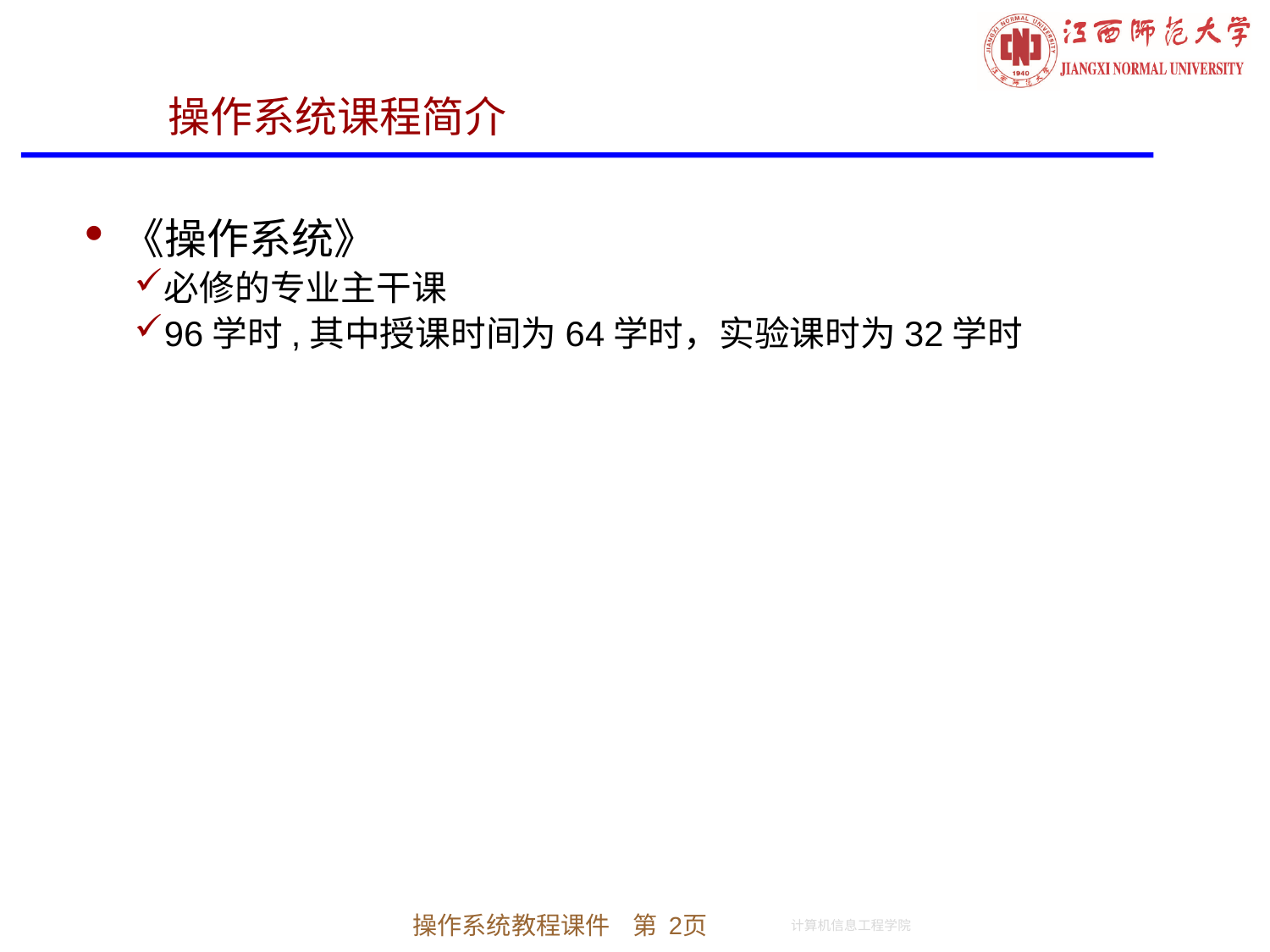

# 操作系统课程简介
《操作系统》
必修的专业主干课
96学时,其中授课时间为64学时，实验课时为32学时
操作系统教程课件    第 2页